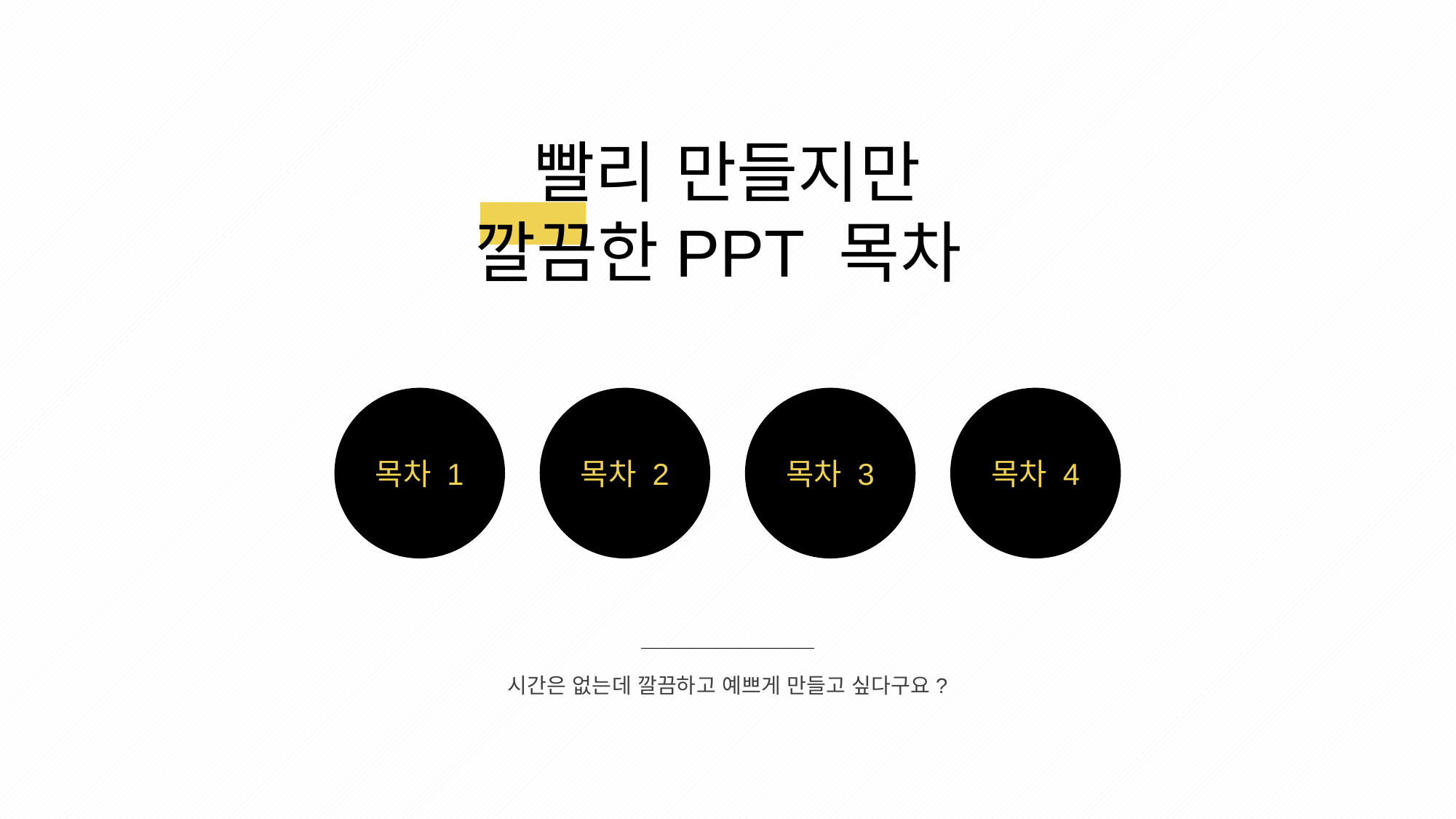

빨리 만들지만
깔끔한PPT 목차

목차 1

목차 2

목차 3

목차 4
시간은 없는데 깔끔하고 예쁘게 만들고 싶다구요?